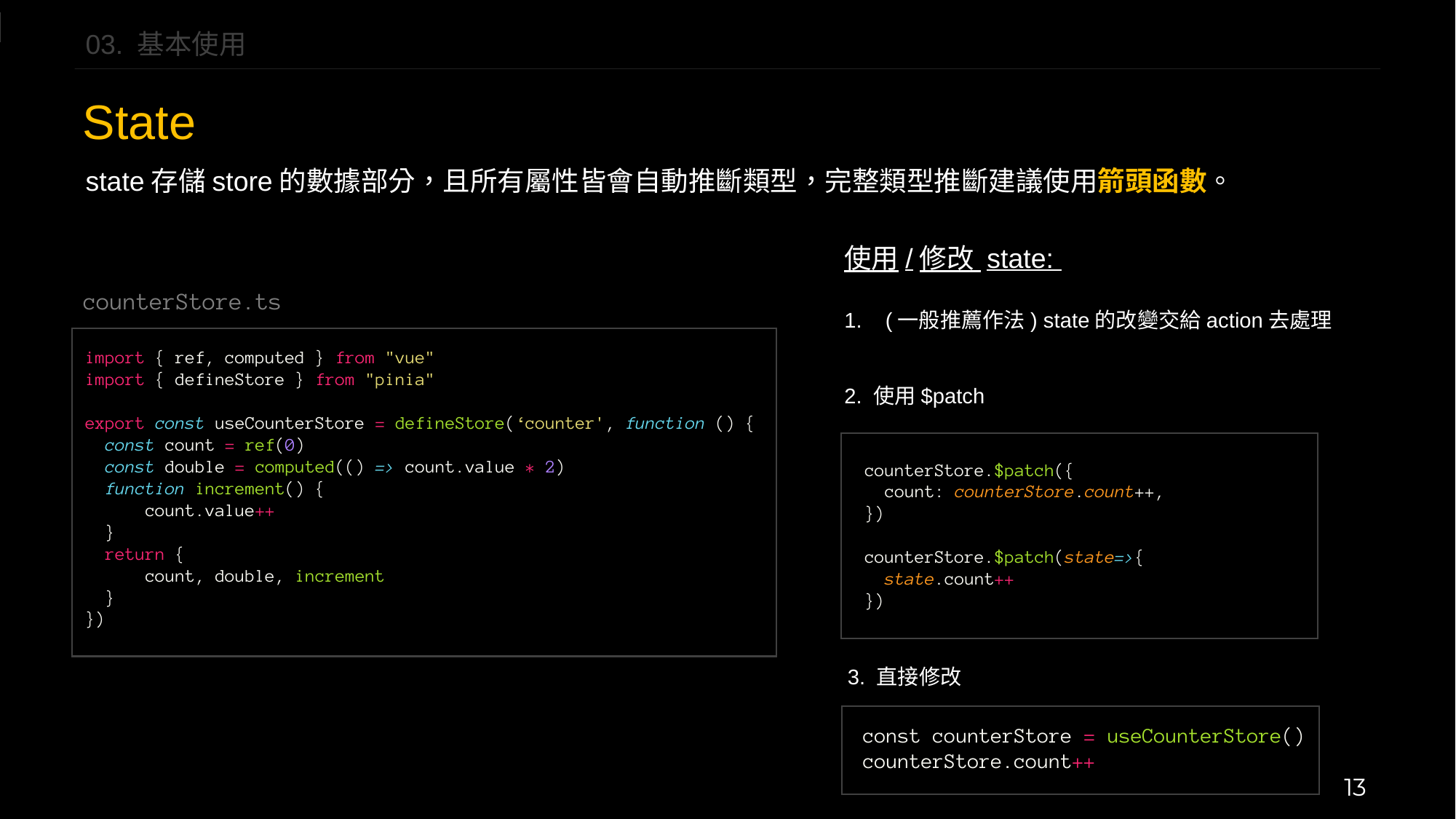

03. 基本使用
State
state存儲store的數據部分，且所有屬性皆會自動推斷類型，完整類型推斷建議使用箭頭函數。
使用/修改 state:

(一般推薦作法) state的改變交給action去處理

2. 使用$patch

counterStore.ts

import { ref, computed } from "vue"
import { defineStore } from "pinia"
export const useCounterStore = defineStore(‘counter', function () {
  const count = ref(0)
  const double = computed(() => count.value * 2)
  function increment() {
      count.value++
  }
  return {
      count, double, increment
  }
})

counterStore.$patch({
  count: counterStore.count++,
})

counterStore.$patch(state=>{
  state.count++
})

3. 直接修改

const counterStore = useCounterStore()
counterStore.count++